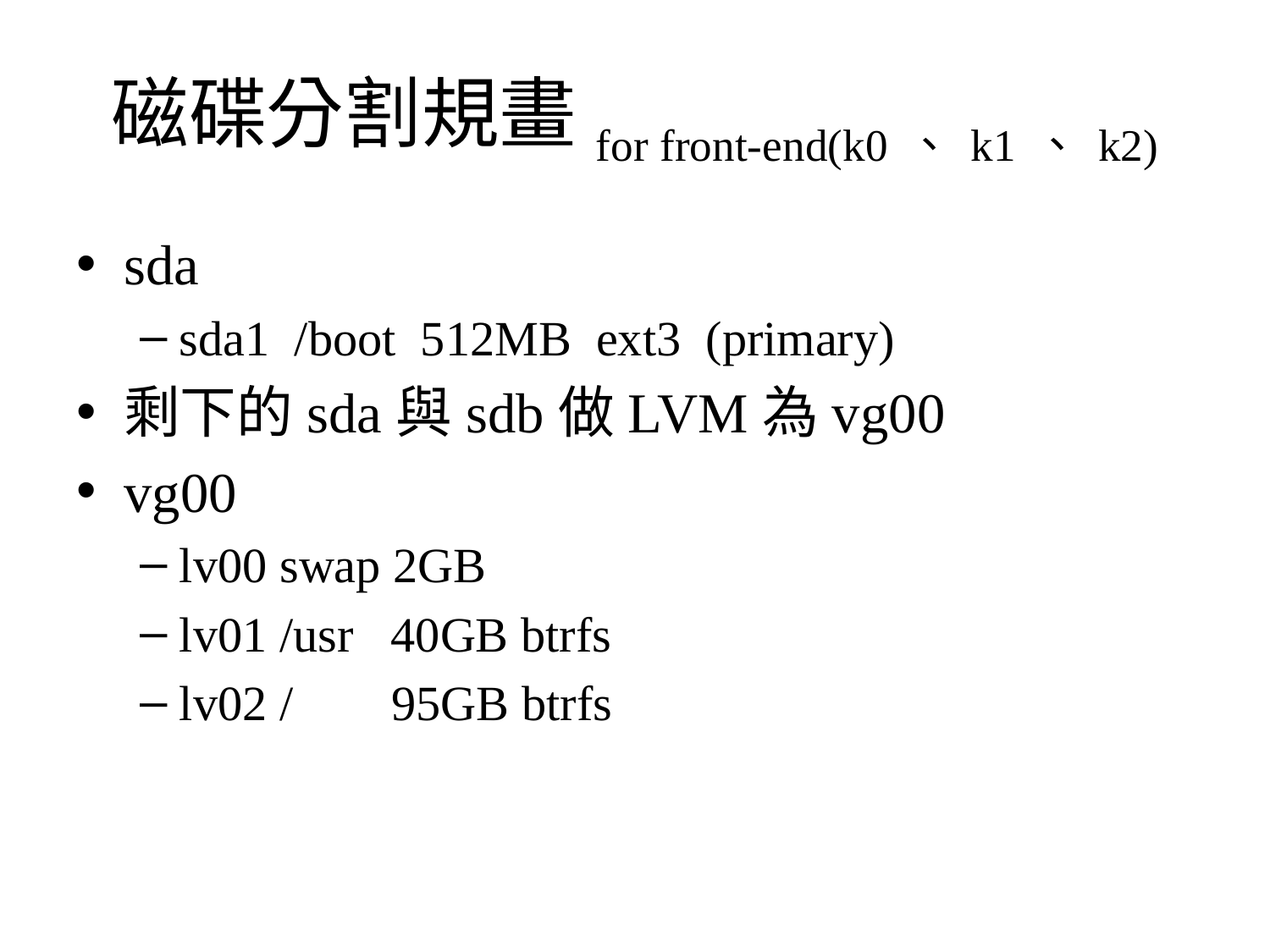

# 磁碟分割規畫for front-end(k0、k1、k2)
sda
sda1  /boot  512MB  ext3  (primary)
剩下的sda與sdb做LVM為vg00
vg00
lv00 swap 2GB
lv01 /usr   40GB btrfs
lv02 /        95GB btrfs